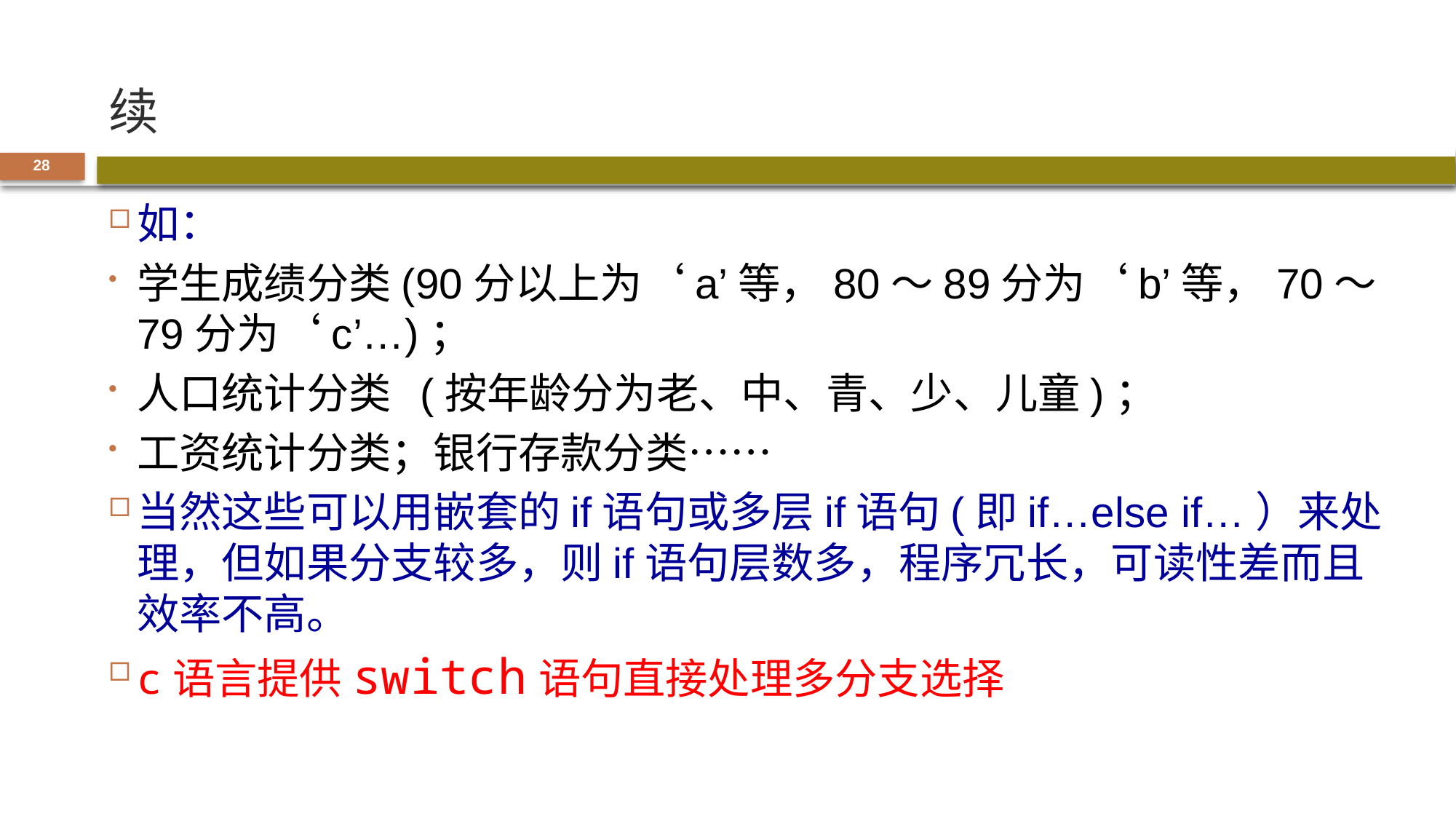

# 续
28
如：
学生成绩分类(90分以上为‘a’等，80～89分为‘b’等，70～79分为‘c’…)；
人口统计分类  (按年龄分为老、中、青、少、儿童)；
工资统计分类；银行存款分类……
当然这些可以用嵌套的if语句或多层if语句(即if…else if…）来处理，但如果分支较多，则if语句层数多，程序冗长，可读性差而且效率不高。
c语言提供switch语句直接处理多分支选择